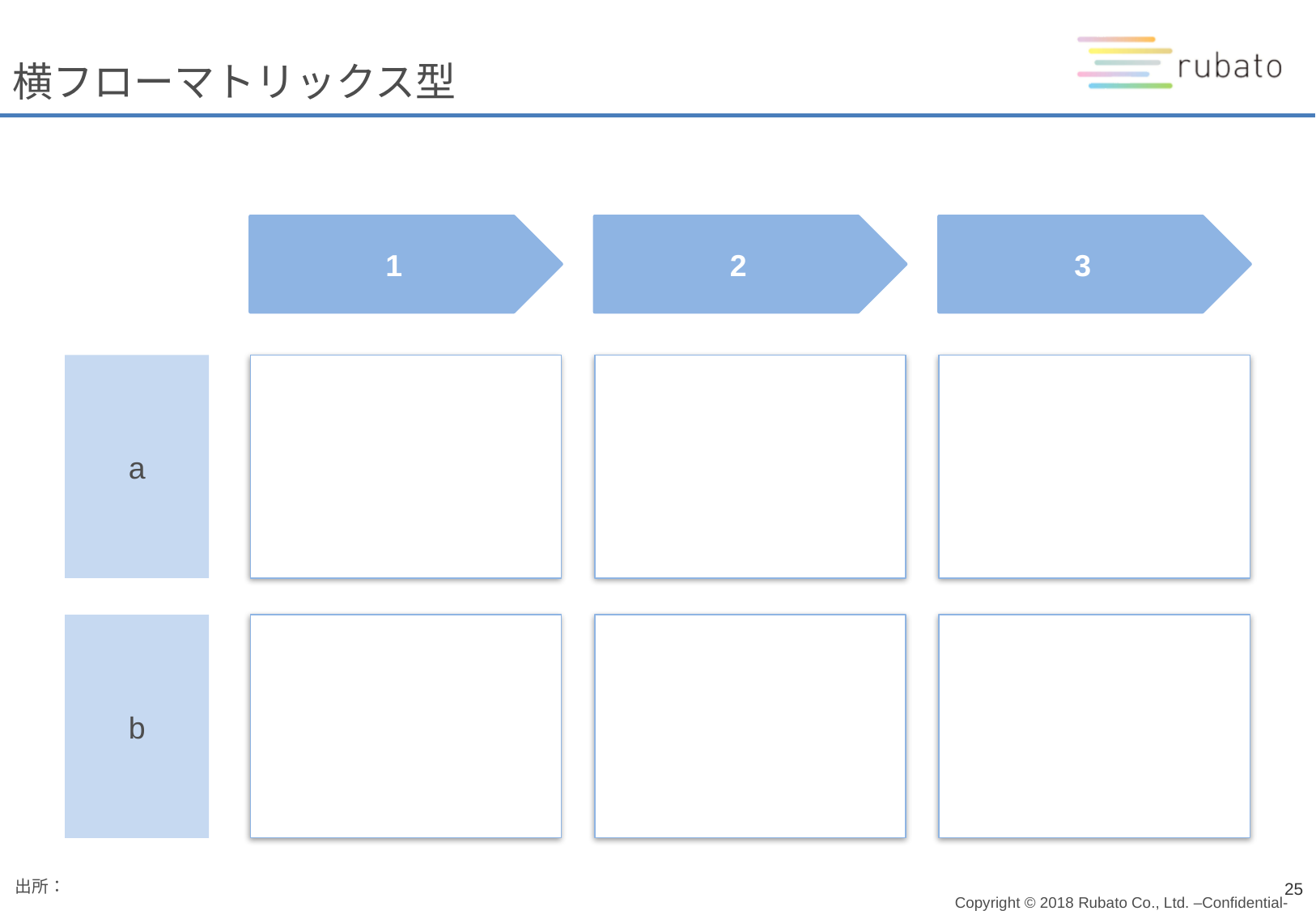

# 横フローマトリックス型

1
2
3
a

b
出所：
25